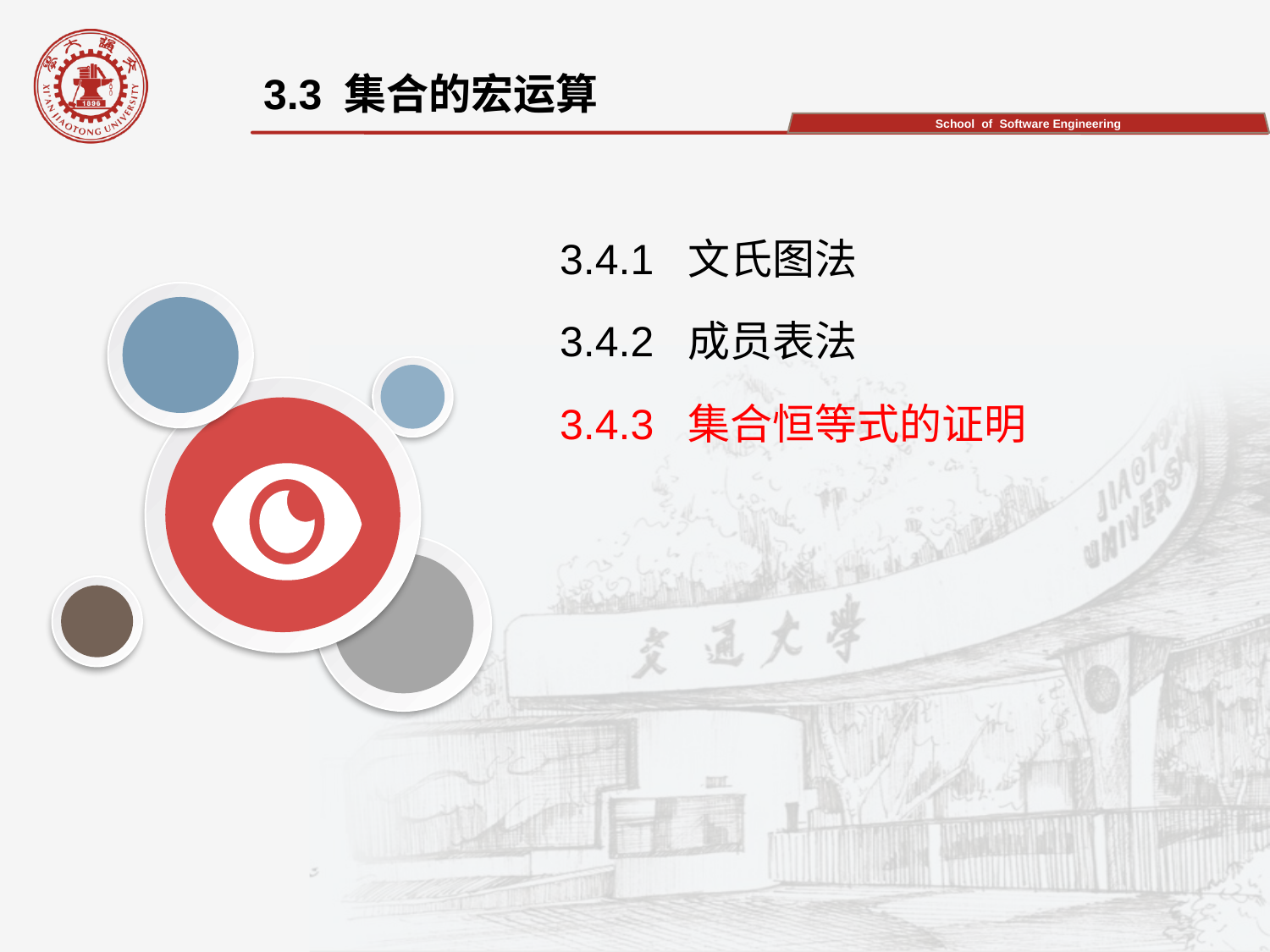

3.3 集合的宏运算
3.4.1  文氏图法
3.4.2  成员表法
3.4.3  集合恒等式的证明